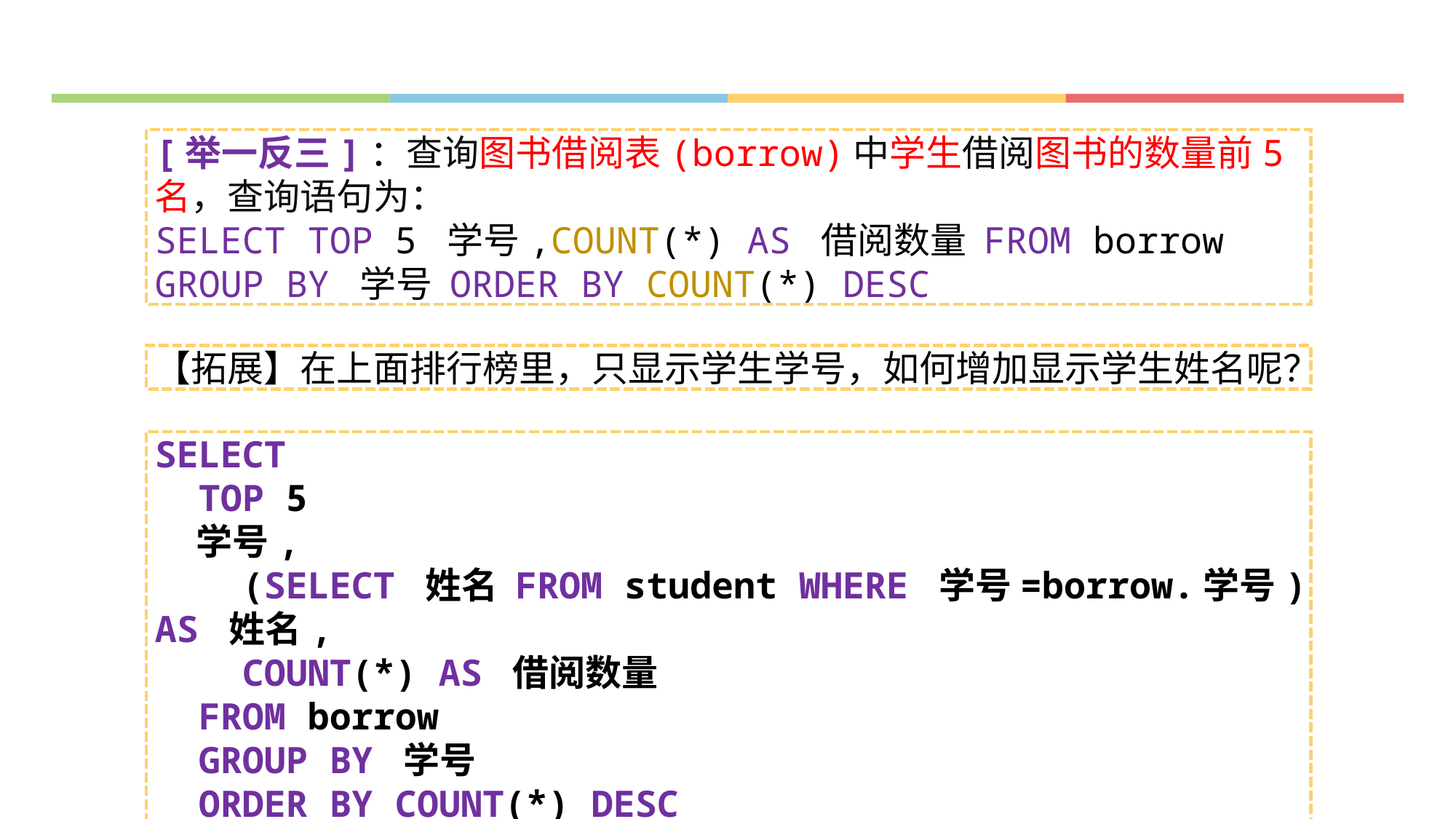

[举一反三]：查询图书借阅表(borrow)中学生借阅图书的数量前5名，查询语句为：
SELECT TOP 5 学号,COUNT(*) AS 借阅数量 FROM borrow
GROUP BY 学号 ORDER BY COUNT(*) DESC
【拓展】在上面排行榜里，只显示学生学号，如何增加显示学生姓名呢？
SELECT
  TOP 5
    学号,
    (SELECT 姓名 FROM student WHERE 学号=borrow.学号) AS 姓名,
    COUNT(*) AS 借阅数量
  FROM borrow
  GROUP BY 学号
  ORDER BY COUNT(*) DESC